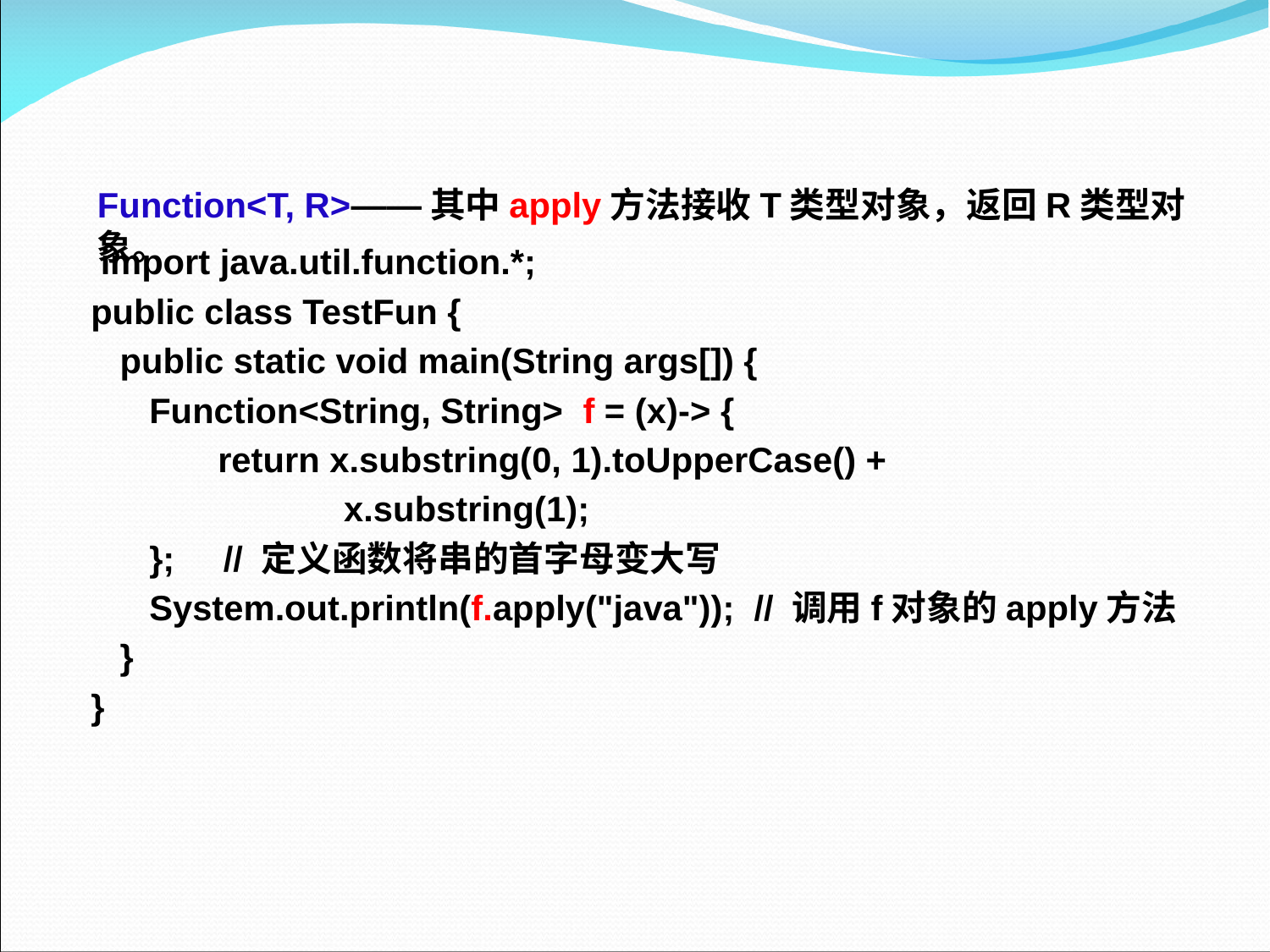

Function<T, R>——其中apply方法接收T类型对象，返回R类型对象。
 import java.util.function.*;
public class TestFun {
   public static void main(String args[]) {
      Function<String, String>  f = (x)-> {
 	return x.substring(0, 1).toUpperCase() +
                          x.substring(1);
      };     // 定义函数将串的首字母变大写
      System.out.println(f.apply("java"));  // 调用f对象的apply方法
   }
}